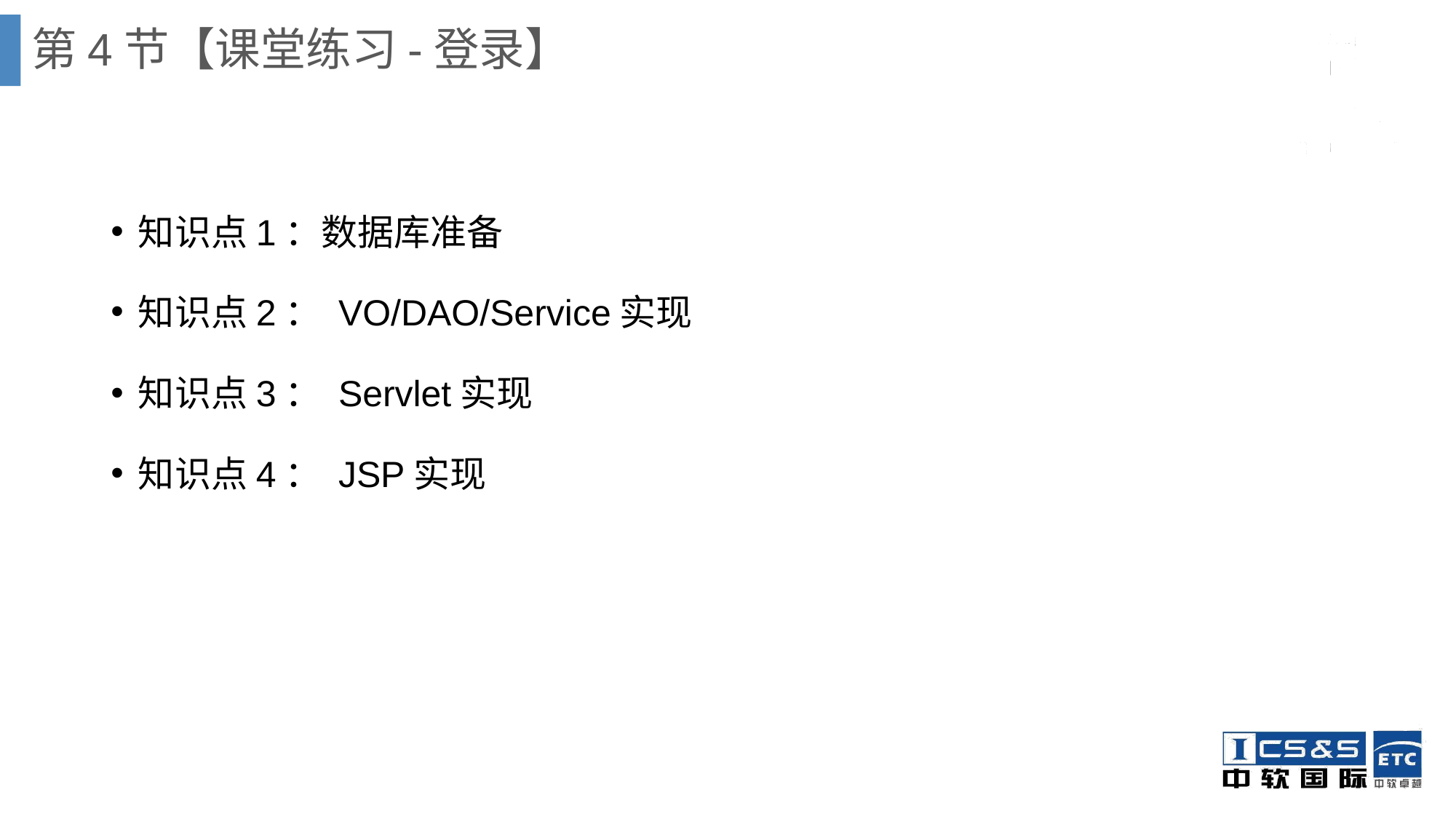

# 第4节【课堂练习-登录】
知识点1：数据库准备
知识点2： VO/DAO/Service实现
知识点3： Servlet实现
知识点4： JSP实现